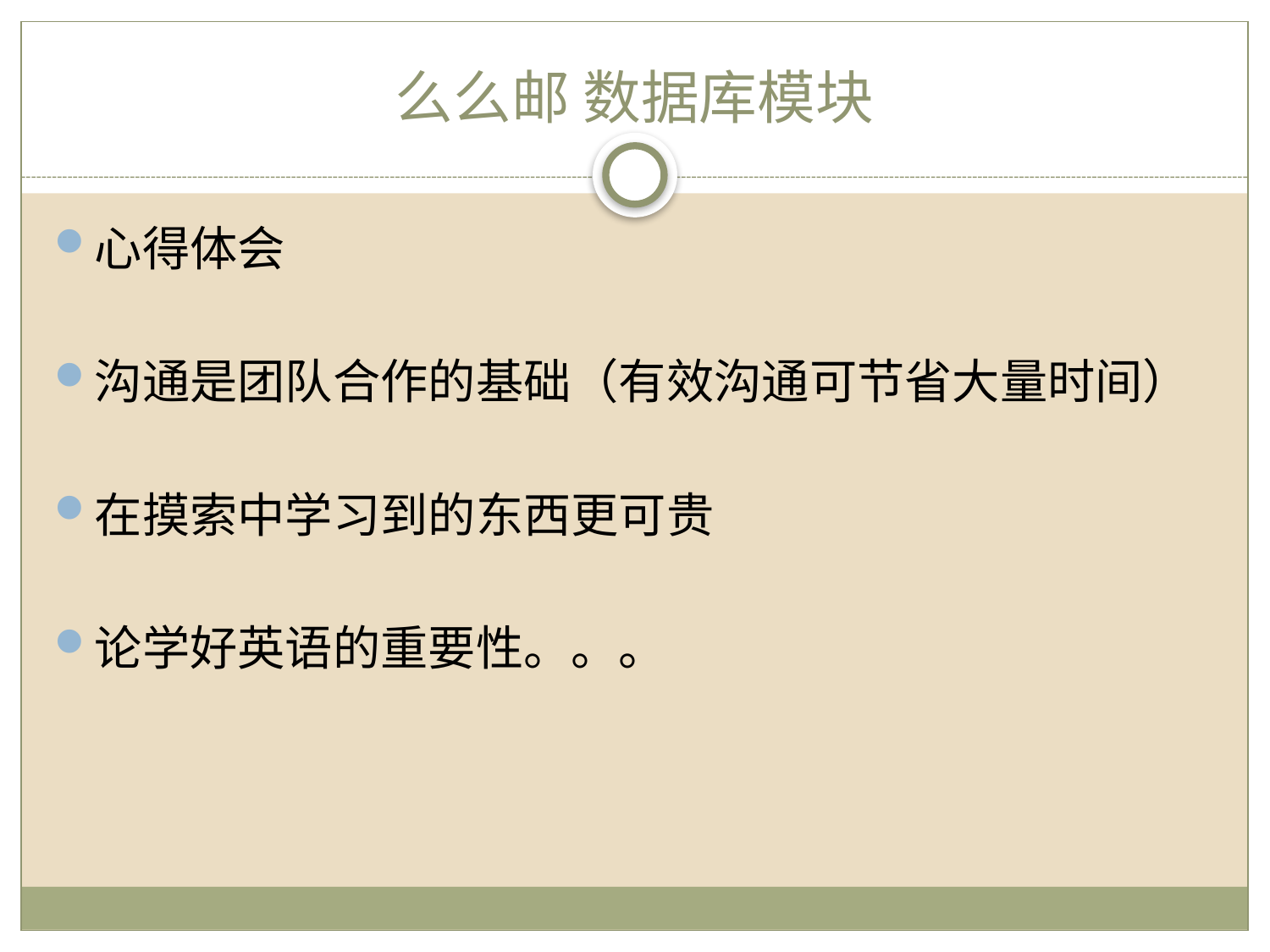

# 么么邮 数据库模块
心得体会

沟通是团队合作的基础（有效沟通可节省大量时间）

在摸索中学习到的东西更可贵

论学好英语的重要性。。。